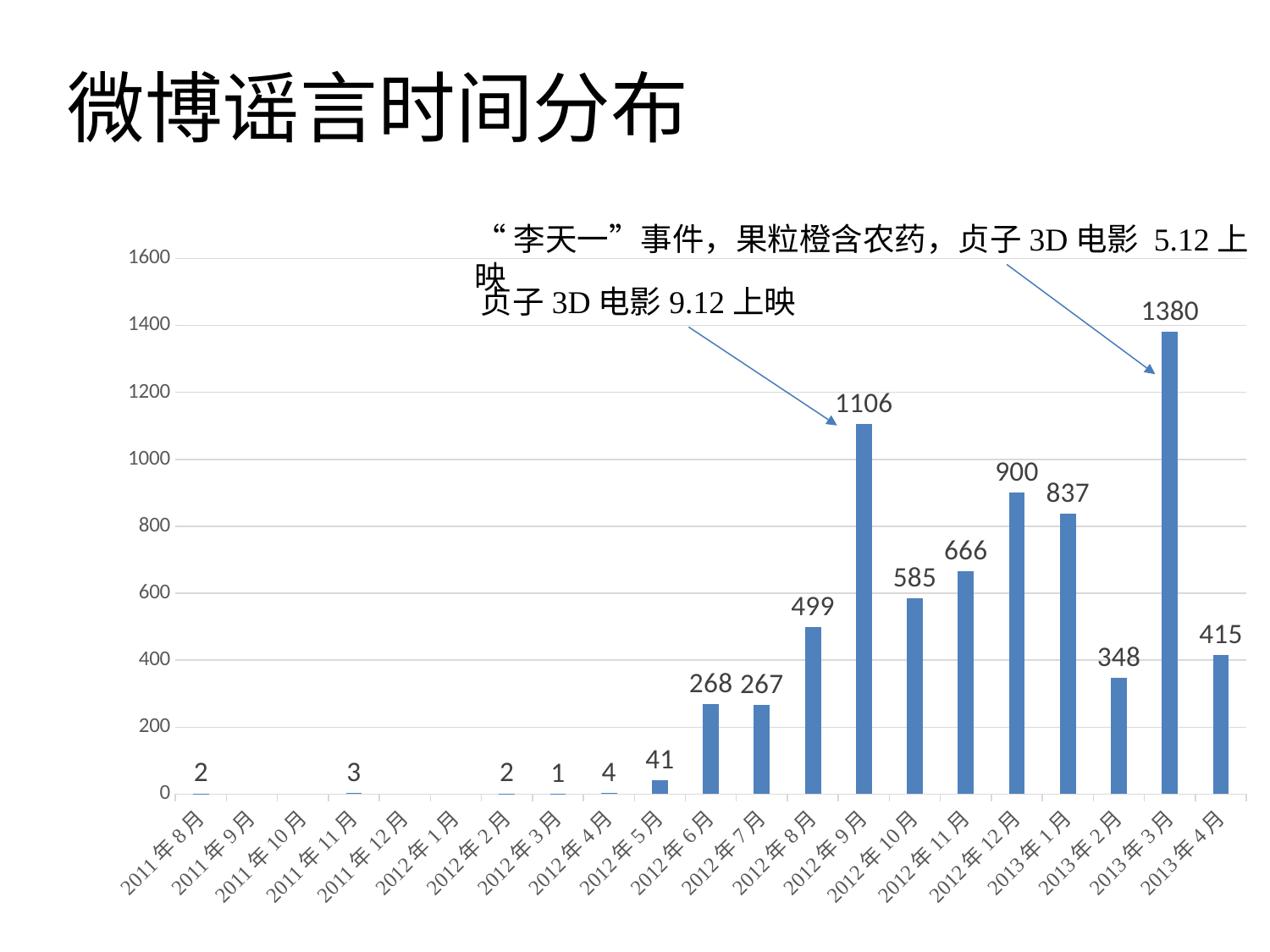

# 微博谣言时间分布
“李天一”事件，果粒橙含农药，贞子3D电影 5.12上映

### Chart

| Category | count |
|---|---|
| 40756 | 2.0 |
| 40848 | 3.0 |
| 40940 | 2.0 |
| 40969 | 1.0 |
| 41000 | 4.0 |
| 41030 | 41.0 |
| 41061 | 268.0 |
| 41091 | 267.0 |
| 41122 | 499.0 |
| 41153 | 1106.0 |
| 41183 | 585.0 |
| 41214 | 666.0 |
| 41244 | 900.0 |
| 41275 | 837.0 |
| 41306 | 348.0 |
| 41334 | 1380.0 |
| 41365 | 415.0 |
贞子3D电影9.12上映